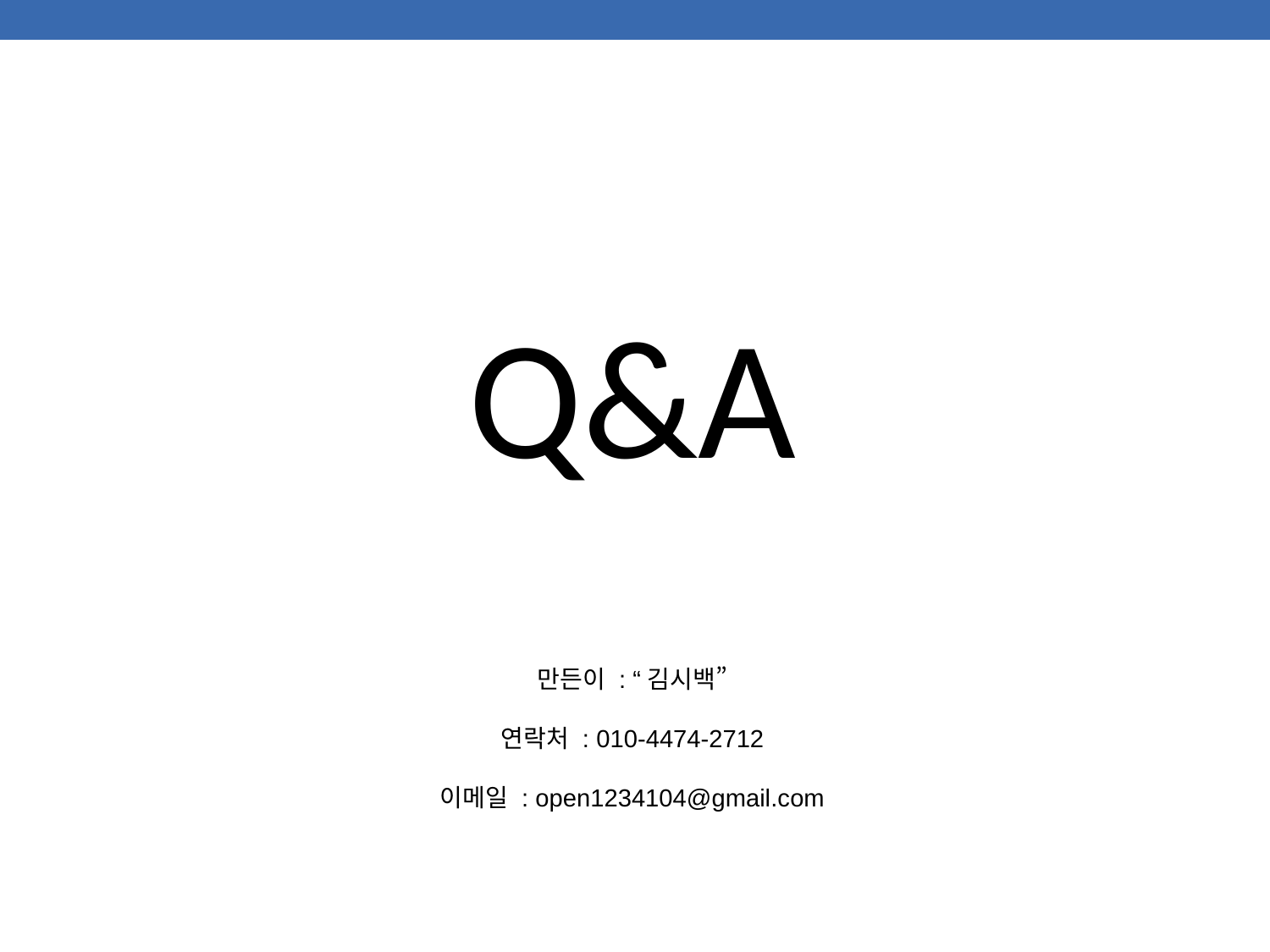

Q&A
만든이 : “김시백”
연락처 : 010-4474-2712
이메일 : open1234104@gmail.com